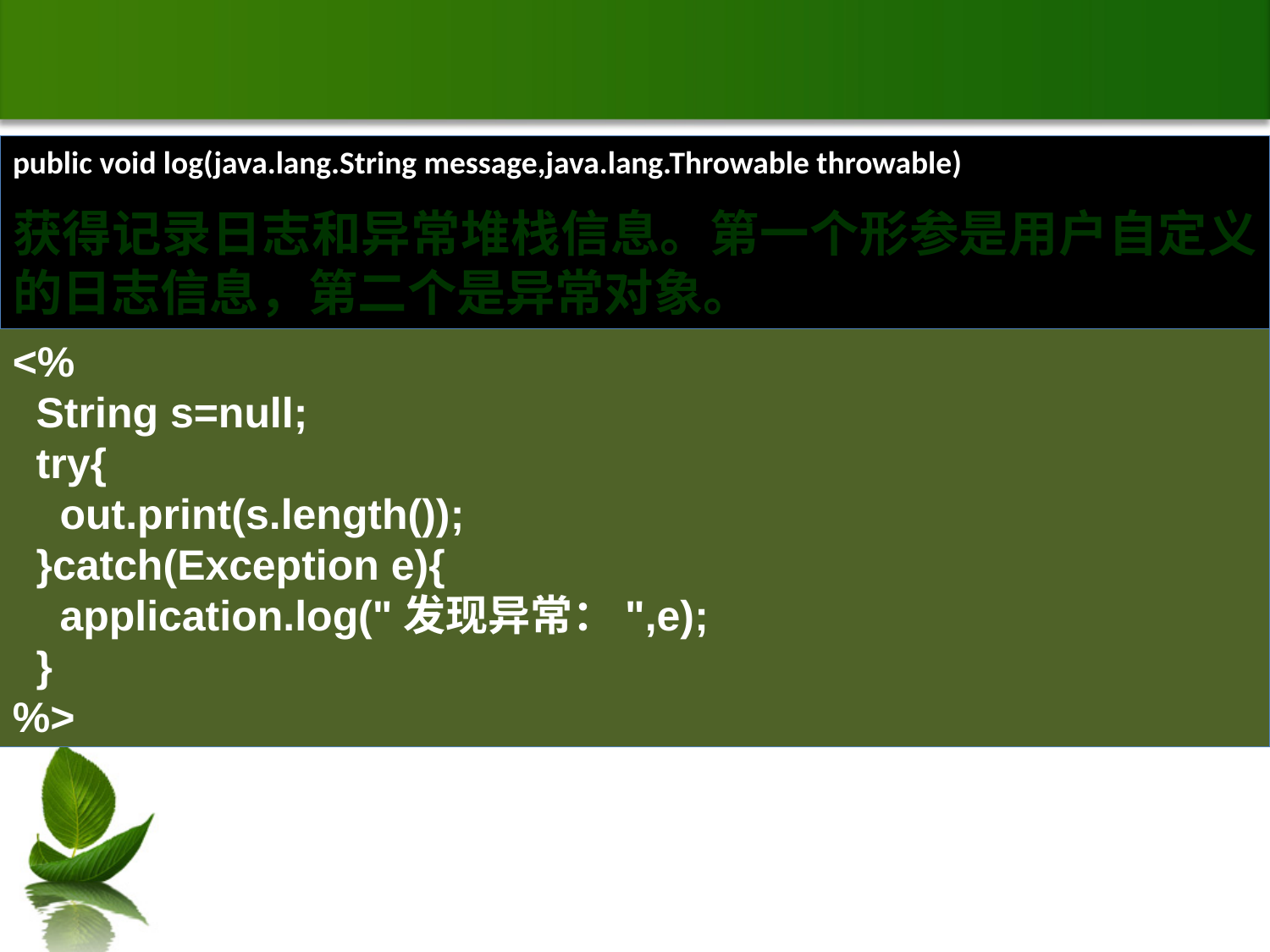

#
public void log(java.lang.String message,java.lang.Throwable throwable)
获得记录日志和异常堆栈信息。第一个形参是用户自定义的日志信息，第二个是异常对象。
<%
  String s=null;
  try{
    out.print(s.length());
  }catch(Exception e){
    application.log("发现异常：",e);
  }
%>